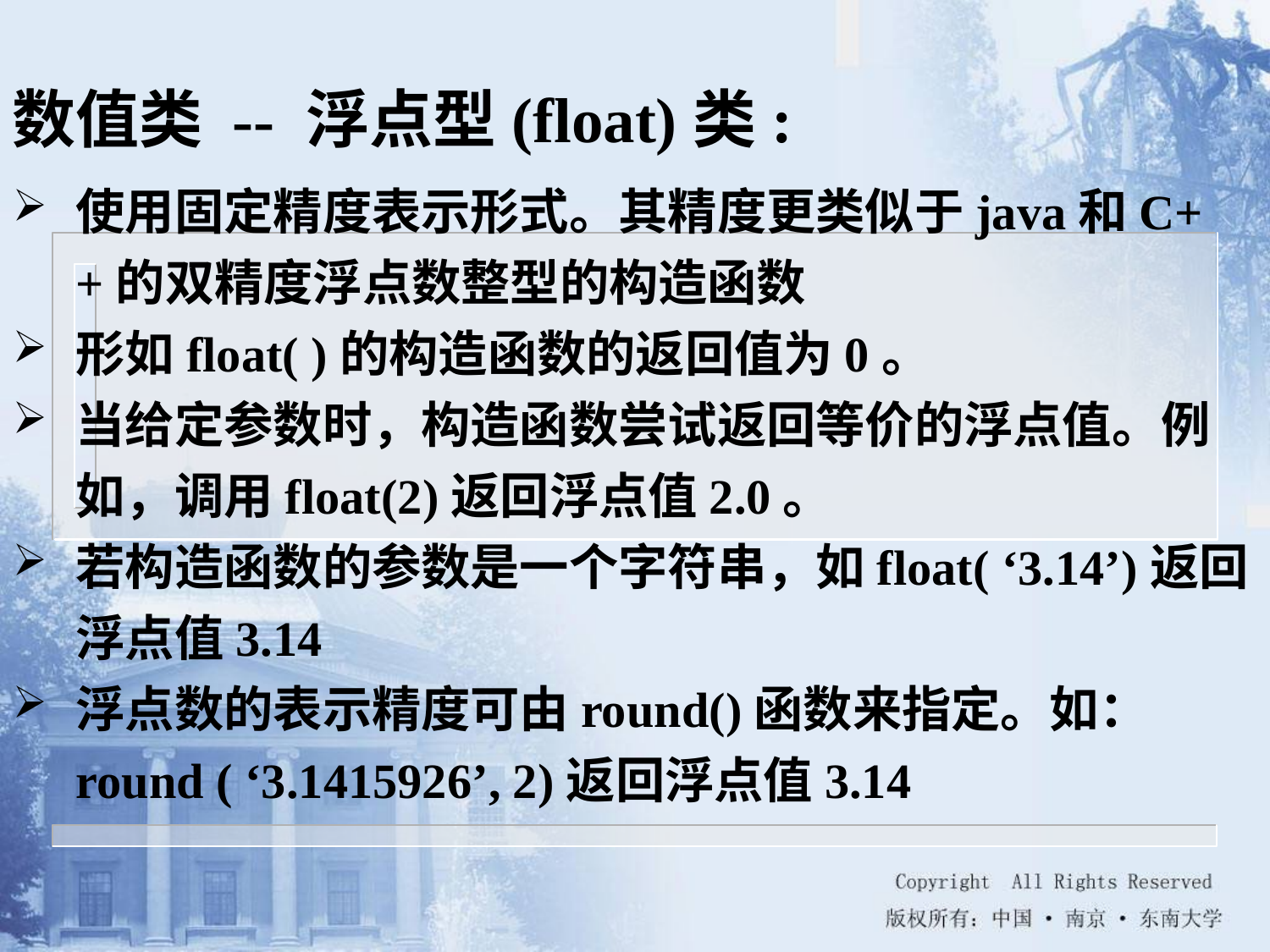

数值类 -- 浮点型(float)类:
使用固定精度表示形式。其精度更类似于java和C++的双精度浮点数整型的构造函数
形如float( )的构造函数的返回值为0。
当给定参数时，构造函数尝试返回等价的浮点值。例如，调用float(2)返回浮点值2.0。
若构造函数的参数是一个字符串，如float( ‘3.14’)返回浮点值3.14
浮点数的表示精度可由round()函数来指定。如：round ( ‘3.1415926’, 2)返回浮点值3.14